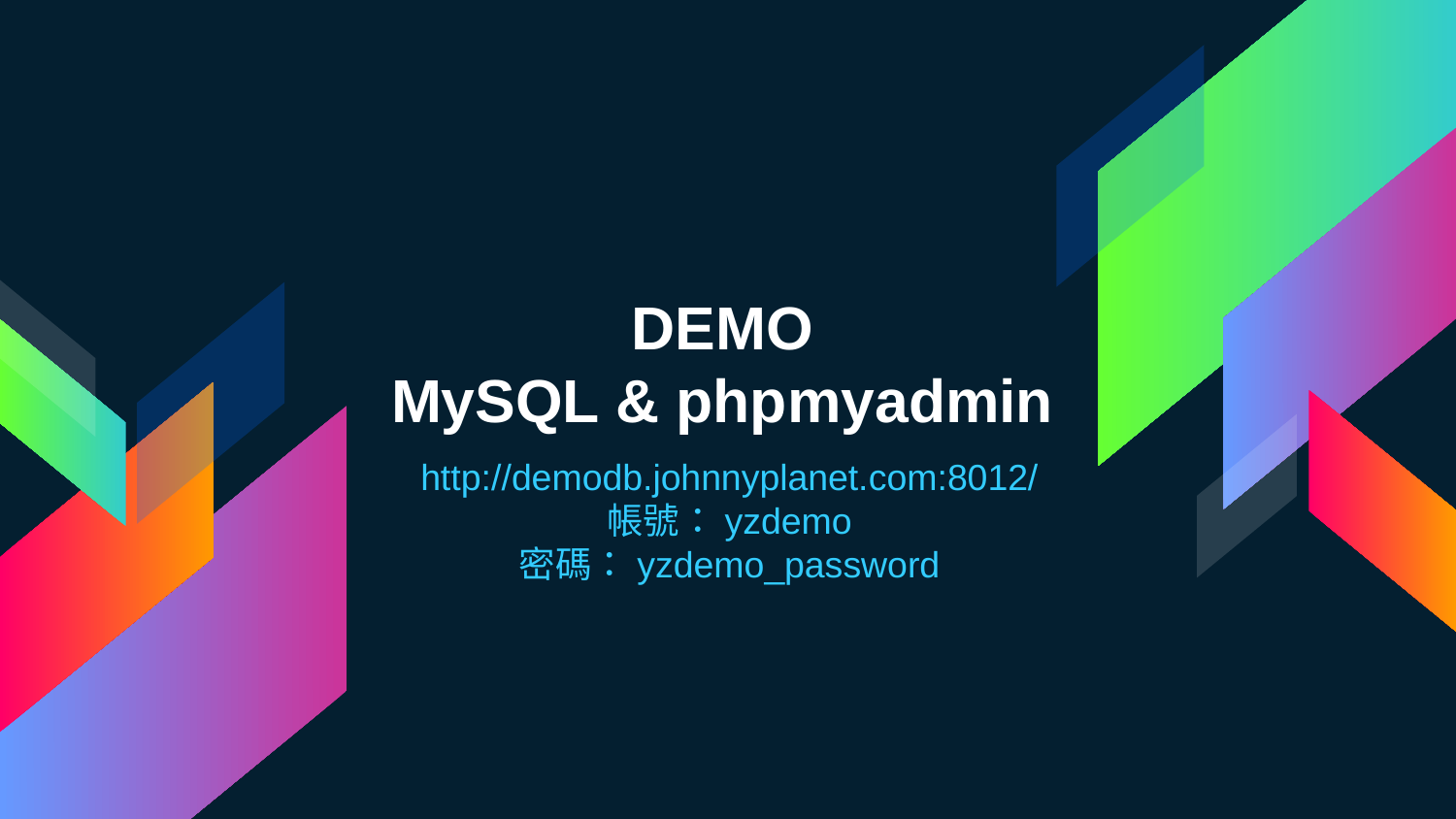

# DEMO MySQL & phpmyadmin
http://demodb.johnnyplanet.com:8012/
帳號：yzdemo
密碼：yzdemo_password